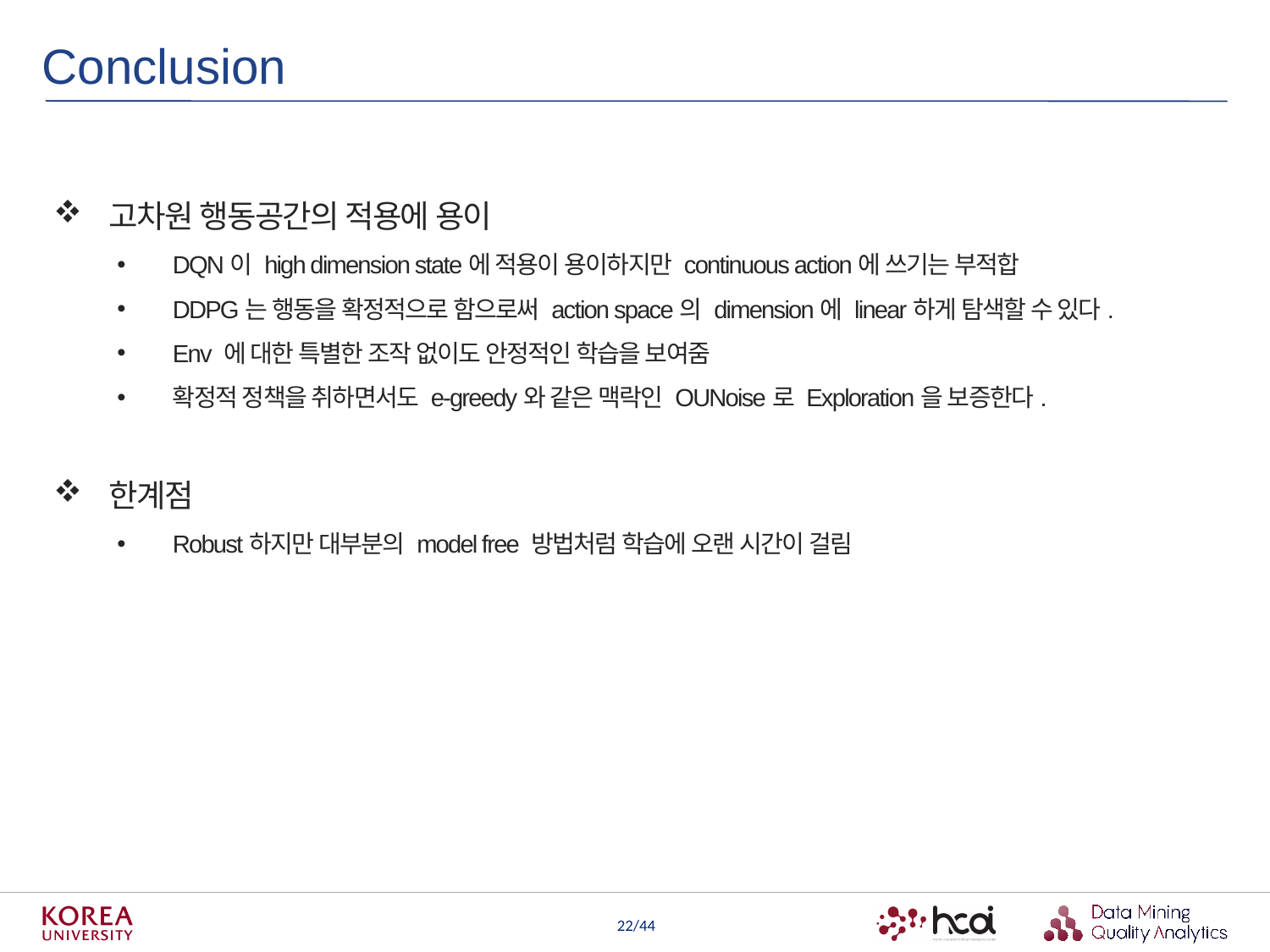

Conclusion
고차원 행동공간의 적용에 용이
DQN이 high dimension state에 적용이 용이하지만 continuous action에 쓰기는 부적합
DDPG는 행동을 확정적으로 함으로써 action space의 dimension에 linear하게 탐색할 수 있다.
Env 에 대한 특별한 조작 없이도 안정적인 학습을 보여줌
확정적 정책을 취하면서도 e-greedy와 같은 맥락인 OUNoise로 Exploration을 보증한다.
한계점
Robust하지만 대부분의 model free 방법처럼 학습에 오랜 시간이 걸림